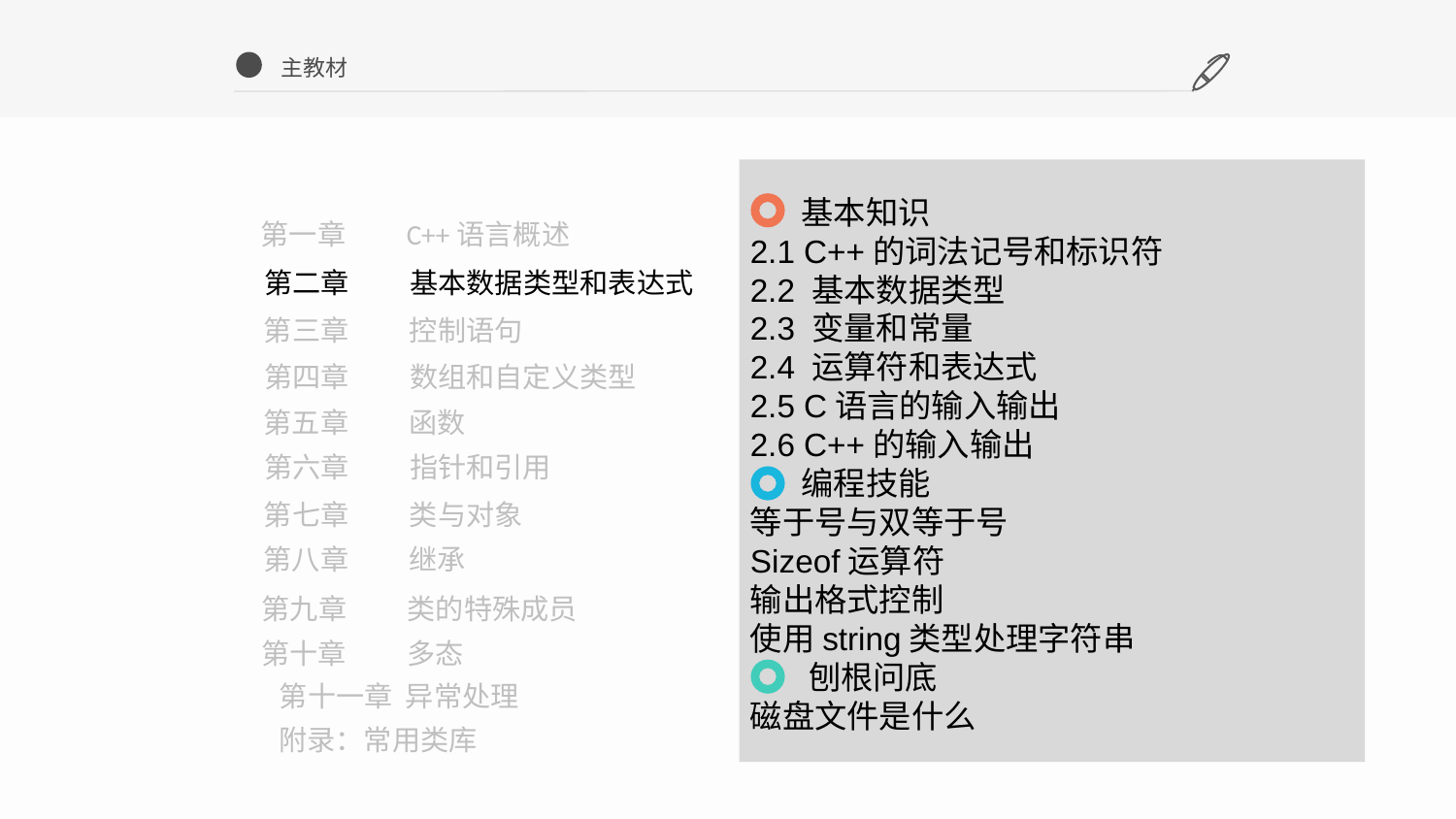

主教材

      基本知识
2.1 C++的词法记号和标识符
2.2 基本数据类型
2.3 变量和常量
2.4 运算符和表达式
2.5 C语言的输入输出
2.6 C++的输入输出
      编程技能
等于号与双等于号
Sizeof运算符
输出格式控制
使用string类型处理字符串
       刨根问底
磁盘文件是什么

第一章	C++语言概述
第二章	基本数据类型和表达式
第三章	控制语句
第四章	数组和自定义类型
第五章	函数
第六章	指针和引用

第七章	类与对象
第八章	继承
第九章	类的特殊成员
第十章	多态

第十一章  异常处理
附录：常用类库